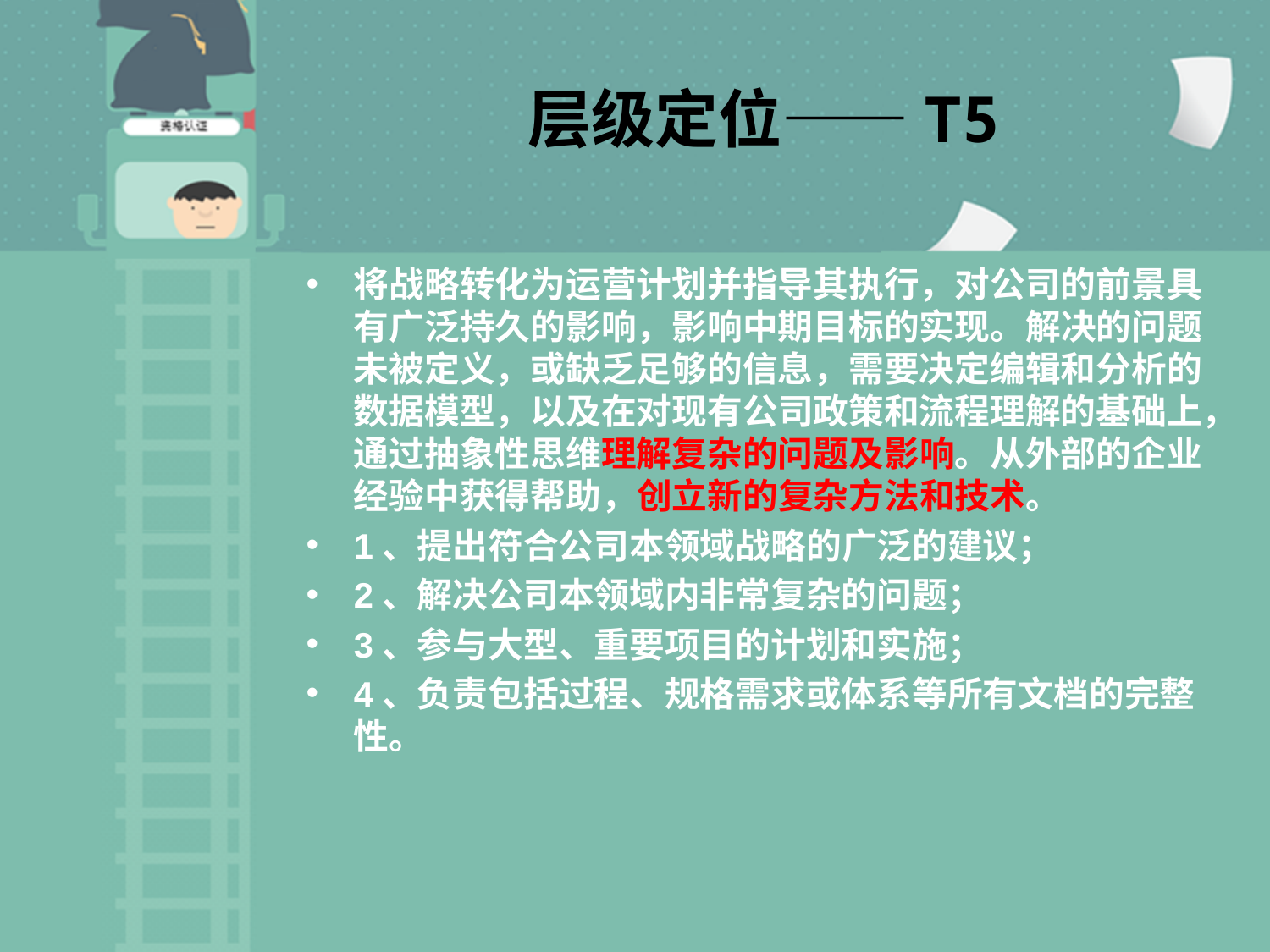

# 层级定位——T5
将战略转化为运营计划并指导其执行，对公司的前景具有广泛持久的影响，影响中期目标的实现。解决的问题未被定义，或缺乏足够的信息，需要决定编辑和分析的数据模型，以及在对现有公司政策和流程理解的基础上，通过抽象性思维理解复杂的问题及影响。从外部的企业经验中获得帮助，创立新的复杂方法和技术。
1、提出符合公司本领域战略的广泛的建议；
2、解决公司本领域内非常复杂的问题；
3、参与大型、重要项目的计划和实施；
4、负责包括过程、规格需求或体系等所有文档的完整性。